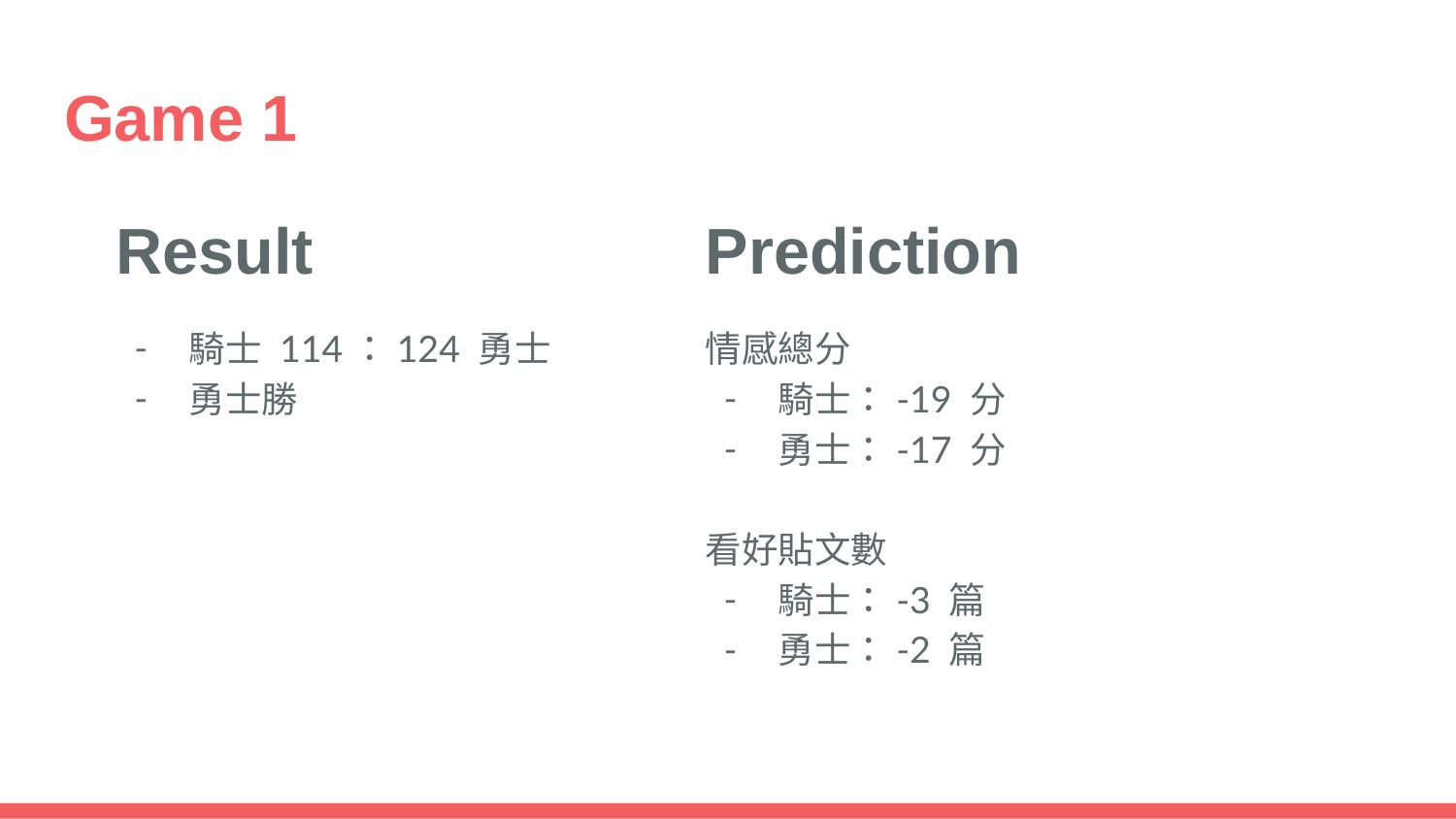

# Game 1
Result
騎士 114：124 勇士
勇士勝

Prediction
情感總分
騎士：-19 分
勇士：-17 分

看好貼文數
騎士：-3 篇
勇士：-2 篇